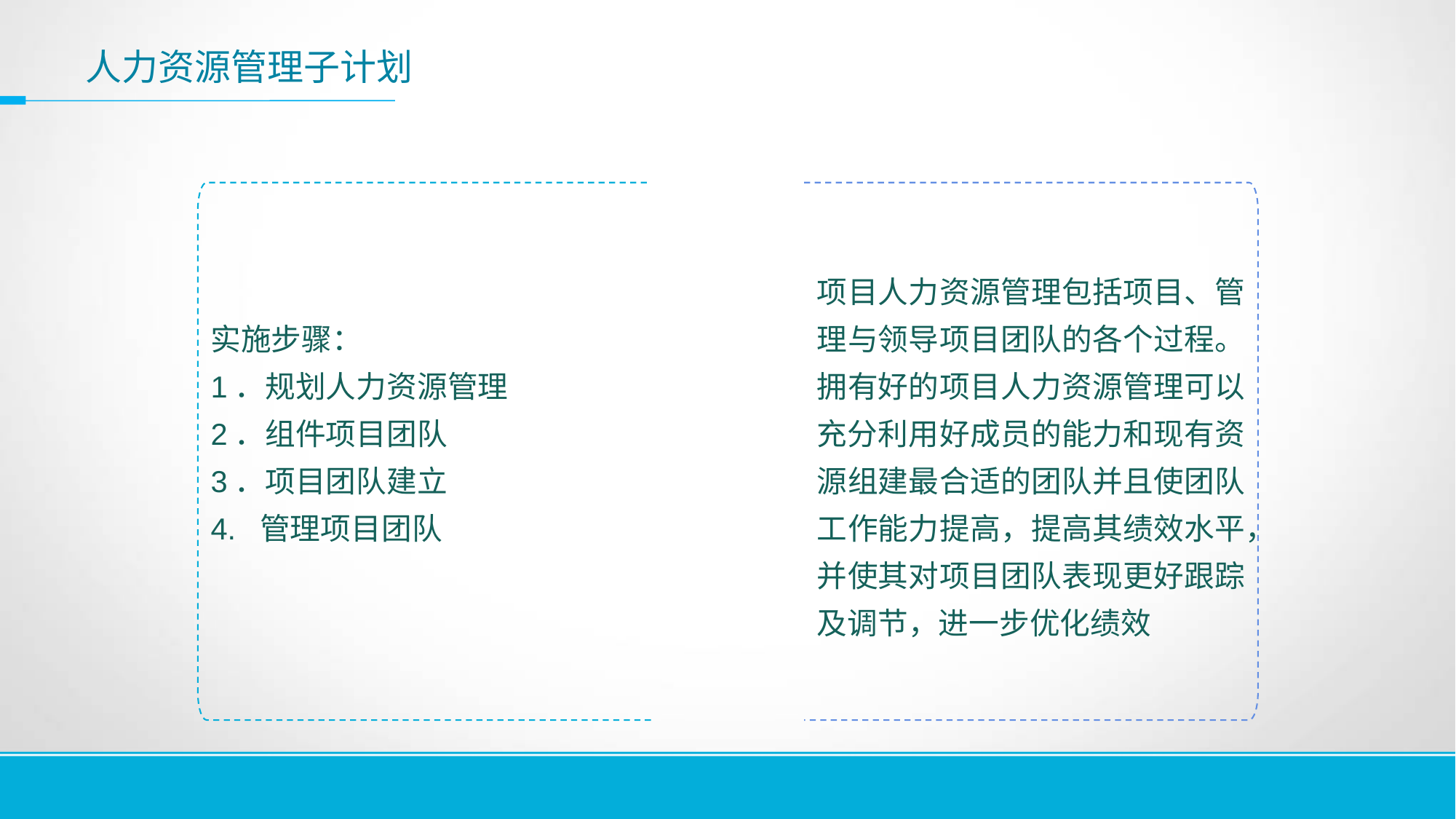

人力资源管理子计划
实施步骤：
1．规划人力资源管理
2．组件项目团队
3．项目团队建立
4.  管理项目团队

项目人力资源管理包括项目、管理与领导项目团队的各个过程。拥有好的项目人力资源管理可以充分利用好成员的能力和现有资源组建最合适的团队并且使团队工作能力提高，提高其绩效水平，并使其对项目团队表现更好跟踪及调节，进一步优化绩效